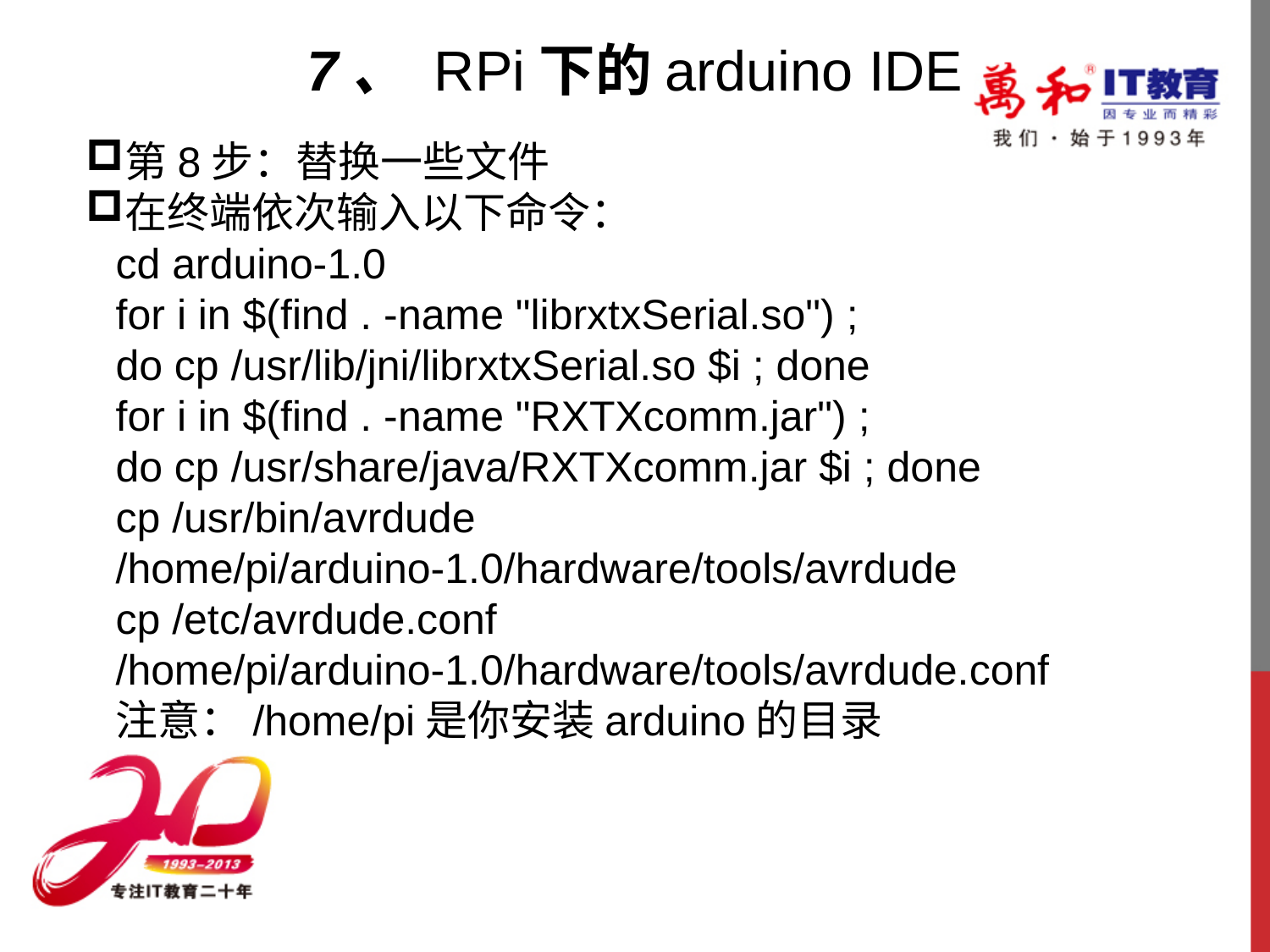

# 7、 RPi下的arduino IDE
第8步：替换一些文件
在终端依次输入以下命令：
cd arduino-1.0
for i in $(find . -name "librxtxSerial.so") ;
do cp /usr/lib/jni/librxtxSerial.so $i ; done
for i in $(find . -name "RXTXcomm.jar") ;
do cp /usr/share/java/RXTXcomm.jar $i ; done
cp /usr/bin/avrdude /home/pi/arduino-1.0/hardware/tools/avrdude
cp /etc/avrdude.conf /home/pi/arduino-1.0/hardware/tools/avrdude.conf
注意：/home/pi是你安装arduino的目录